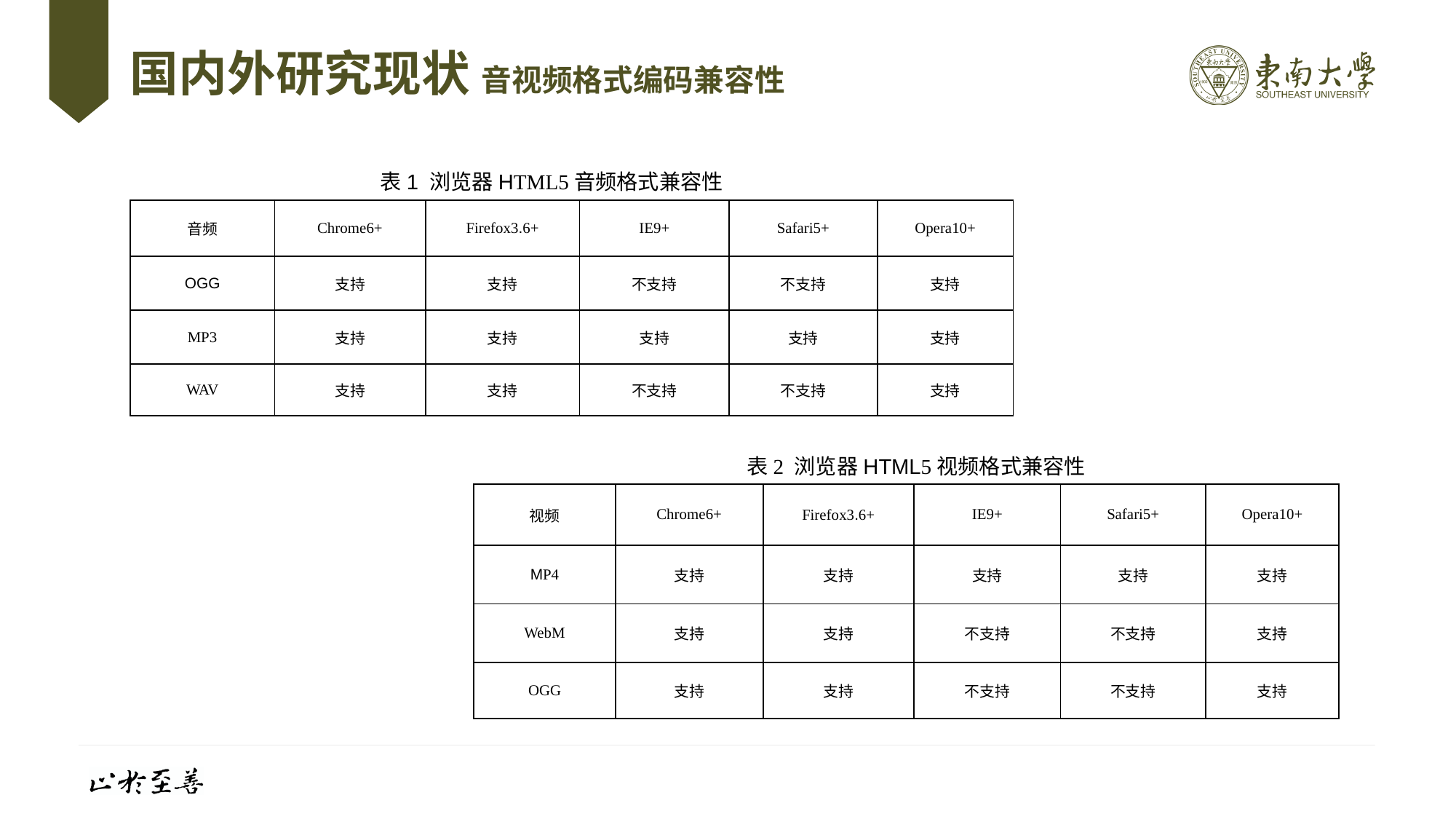

# 国内外研究现状 音视频格式编码兼容性
表1 浏览器HTML5音频格式兼容性

| 音频 | Chrome6+ | Firefox3.6+ | IE9+ | Safari5+ | Opera10+ |
| --- | --- | --- | --- | --- | --- |
| OGG | 支持 | 支持 | 不支持 | 不支持 | 支持 |
| MP3 | 支持 | 支持 | 支持 | 支持 | 支持 |
| WAV | 支持 | 支持 | 不支持 | 不支持 | 支持 |

表2 浏览器HTML5视频格式兼容性
| 视频 | Chrome6+ | Firefox3.6+ | IE9+ | Safari5+ | Opera10+ |
| --- | --- | --- | --- | --- | --- |
| MP4 | 支持 | 支持 | 支持 | 支持 | 支持 |
| WebM | 支持 | 支持 | 不支持 | 不支持 | 支持 |
| OGG | 支持 | 支持 | 不支持 | 不支持 | 支持 |
7